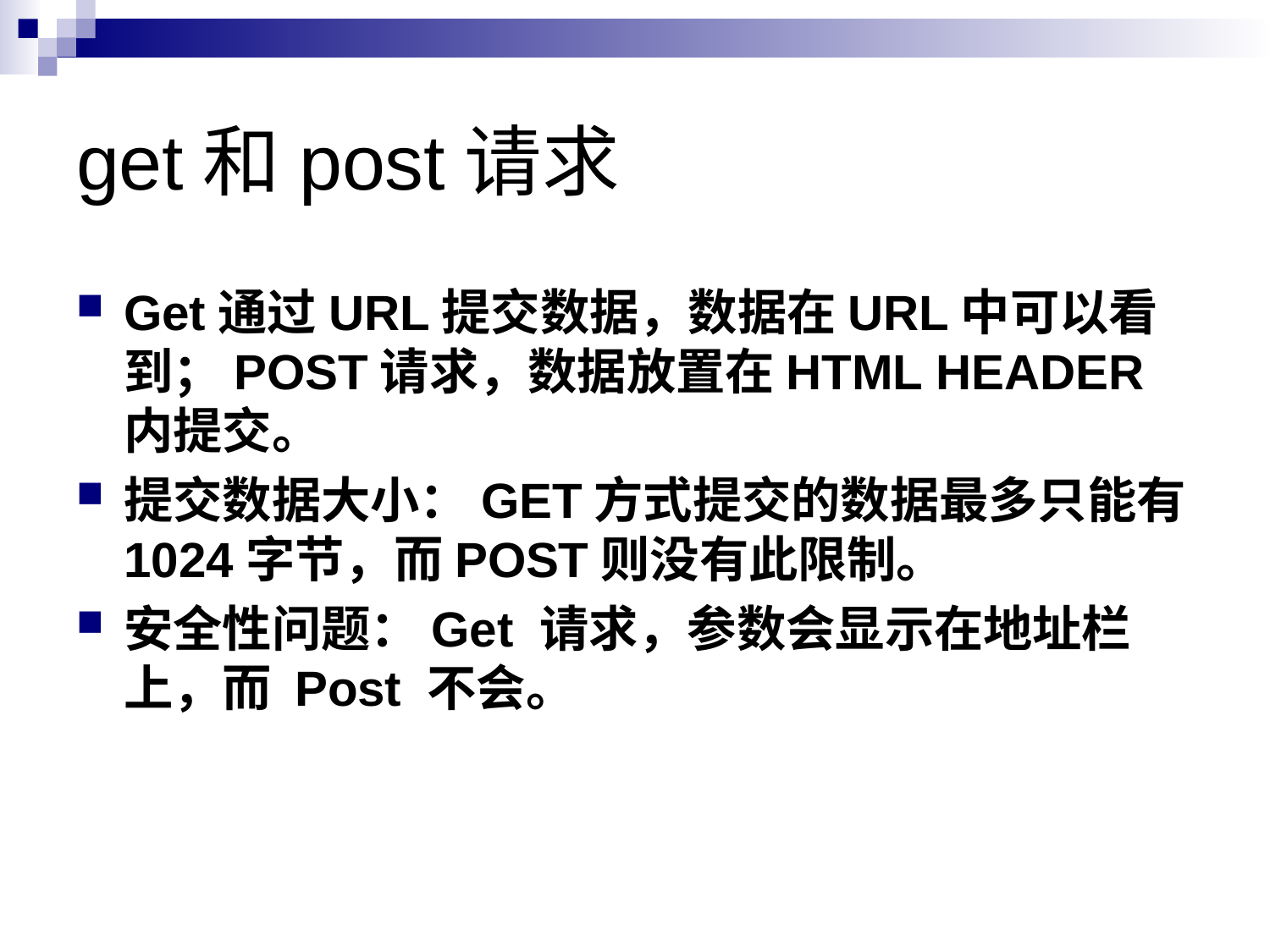

# get和post请求
Get通过URL提交数据，数据在URL中可以看到；POST请求，数据放置在HTML HEADER内提交。
提交数据大小：GET方式提交的数据最多只能有1024字节，而POST则没有此限制。
安全性问题：Get 请求，参数会显示在地址栏上，而 Post 不会。

42